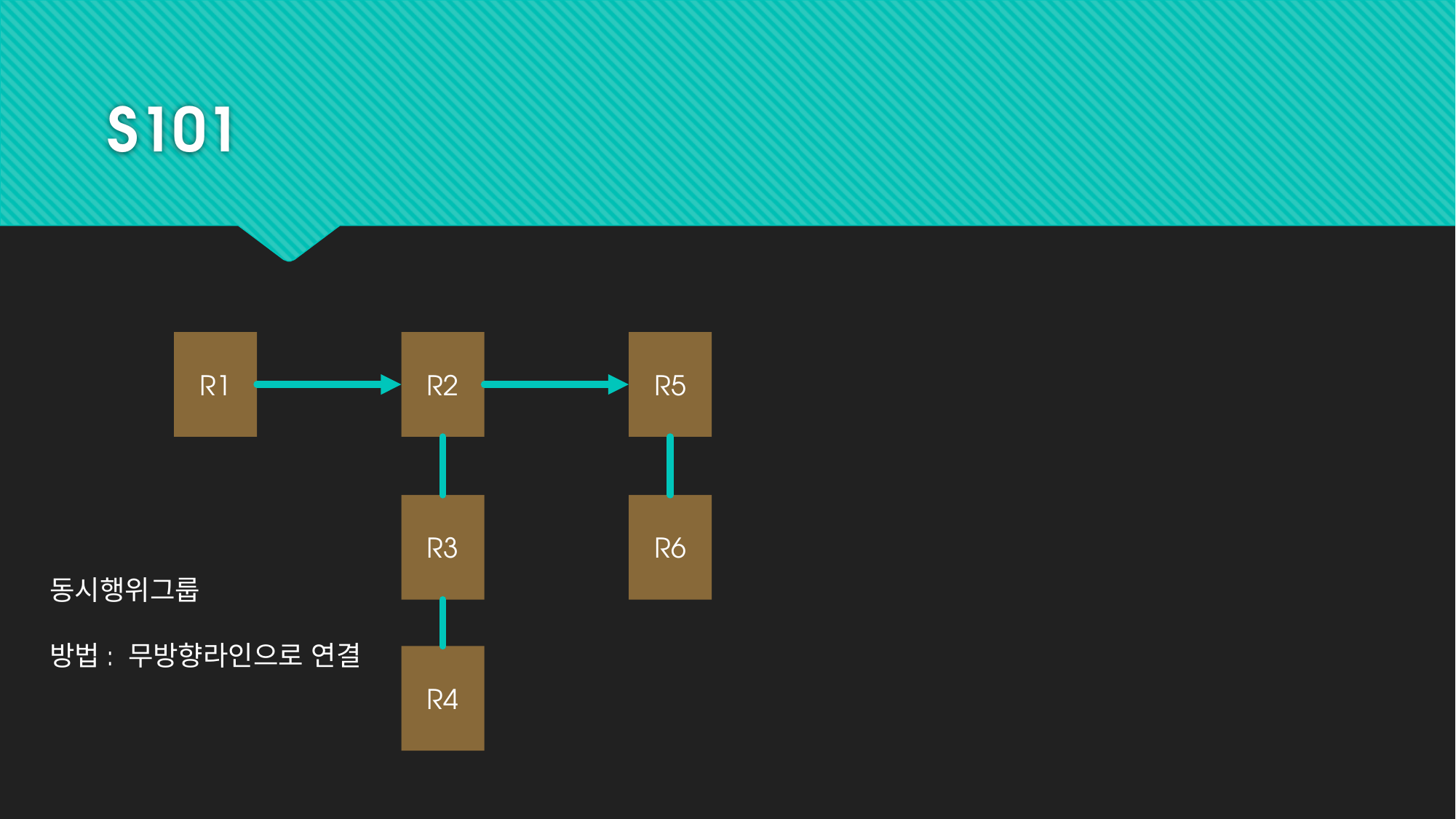

# S101
R1
R2
R5
R3
R6
동시행위그룹

방법: 무방향라인으로 연결
R4